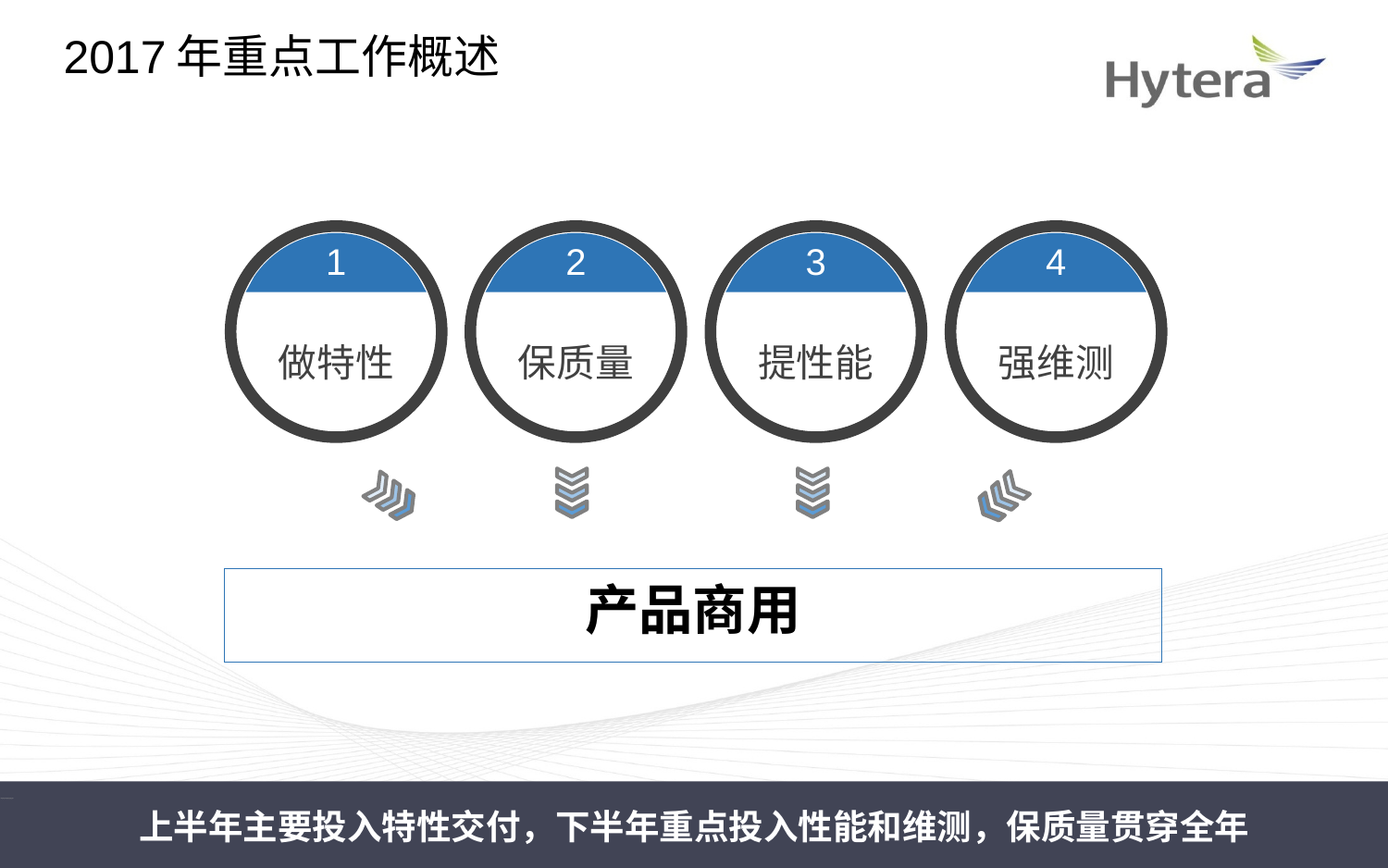

2017年重点工作概述
做特性
保质量
提性能
强维测
1
2
3
4

产品商用

上半年主要投入特性交付，下半年重点投入性能和维测，保质量贯穿全年